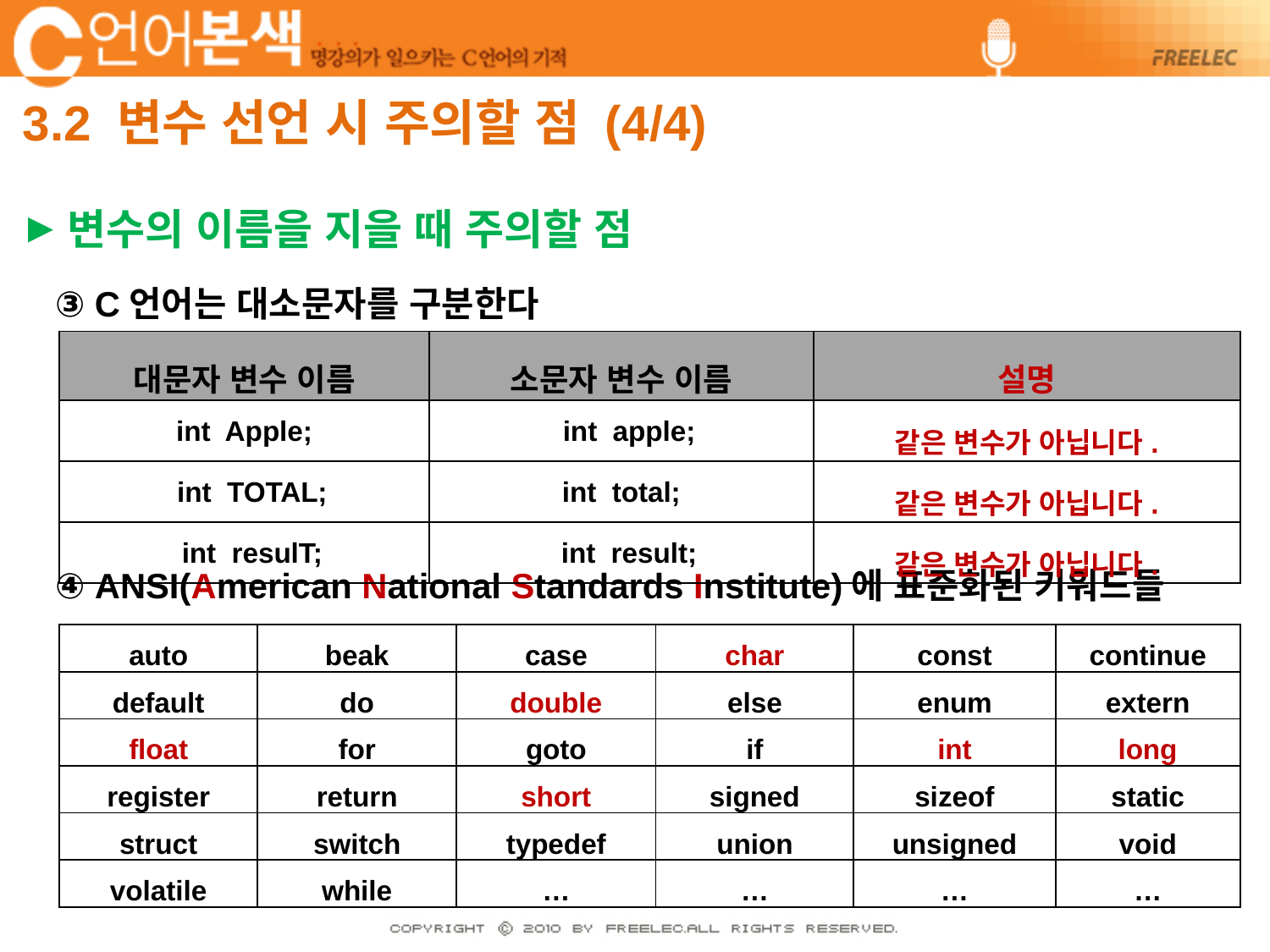

# 3.2 변수 선언 시 주의할 점 (4/4)
변수의 이름을 지을 때 주의할 점
③ C언어는 대소문자를 구분한다

④ ANSI(American National Standards Institute)에 표준화된 키워드들

| 대문자 변수 이름 | 소문자 변수 이름 | 설명 |
| --- | --- | --- |
| int Apple; | int apple; | 같은 변수가 아닙니다. |
| int TOTAL; | int total; | 같은 변수가 아닙니다. |
| int resulT; | int result; | 같은 변수가 아닙니다. |
| auto | beak | case | char | const | continue |
| --- | --- | --- | --- | --- | --- |
| default | do | double | else | enum | extern |
| float | for | goto | if | int | long |
| register | return | short | signed | sizeof | static |
| struct | switch | typedef | union | unsigned | void |
| volatile | while | … | … | … | … |